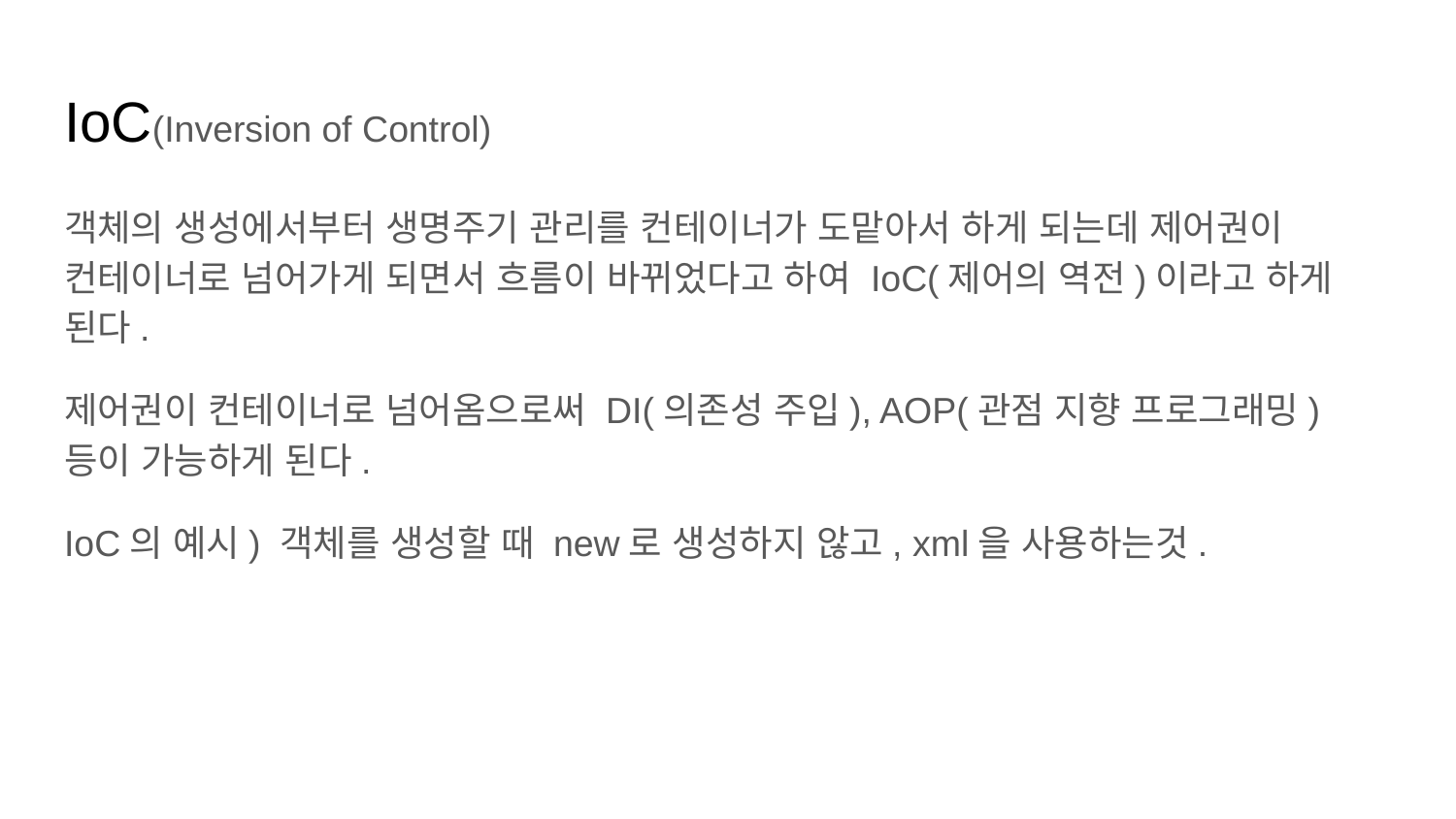

# IoC(Inversion of Control)
객체의 생성에서부터 생명주기 관리를 컨테이너가 도맡아서 하게 되는데 제어권이 컨테이너로 넘어가게 되면서 흐름이 바뀌었다고 하여 IoC(제어의 역전)이라고 하게 된다.
제어권이 컨테이너로 넘어옴으로써 DI(의존성 주입), AOP(관점 지향 프로그래밍)등이 가능하게 된다.
IoC의 예시) 객체를 생성할 때 new로 생성하지 않고, xml을 사용하는것.